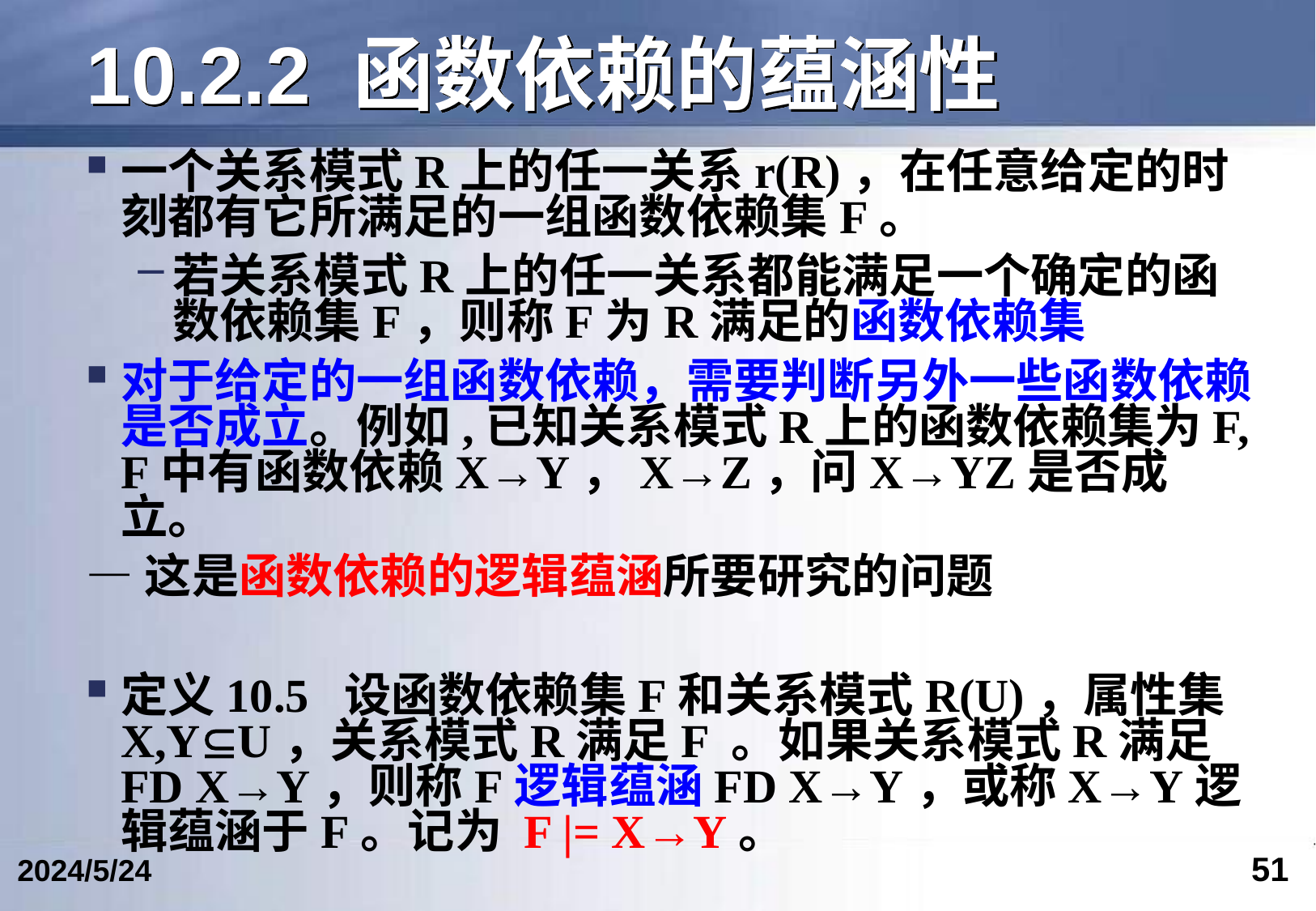

# 10.2.2 函数依赖的蕴涵性
一个关系模式R上的任一关系r(R)，在任意给定的时刻都有它所满足的一组函数依赖集F。
若关系模式R上的任一关系都能满足一个确定的函数依赖集F，则称F为R满足的函数依赖集
对于给定的一组函数依赖，需要判断另外一些函数依赖是否成立。例如,已知关系模式R上的函数依赖集为F, F中有函数依赖X→Y，X→Z，问X→YZ是否成立。
—这是函数依赖的逻辑蕴涵所要研究的问题

定义10.5  设函数依赖集F和关系模式R(U)，属性集X,Y⊆U，关系模式R满足F 。如果关系模式R满足FD X→Y，则称F逻辑蕴涵FD X→Y，或称X→Y逻辑蕴涵于F。记为 F |= X→Y。
51
2024/5/24